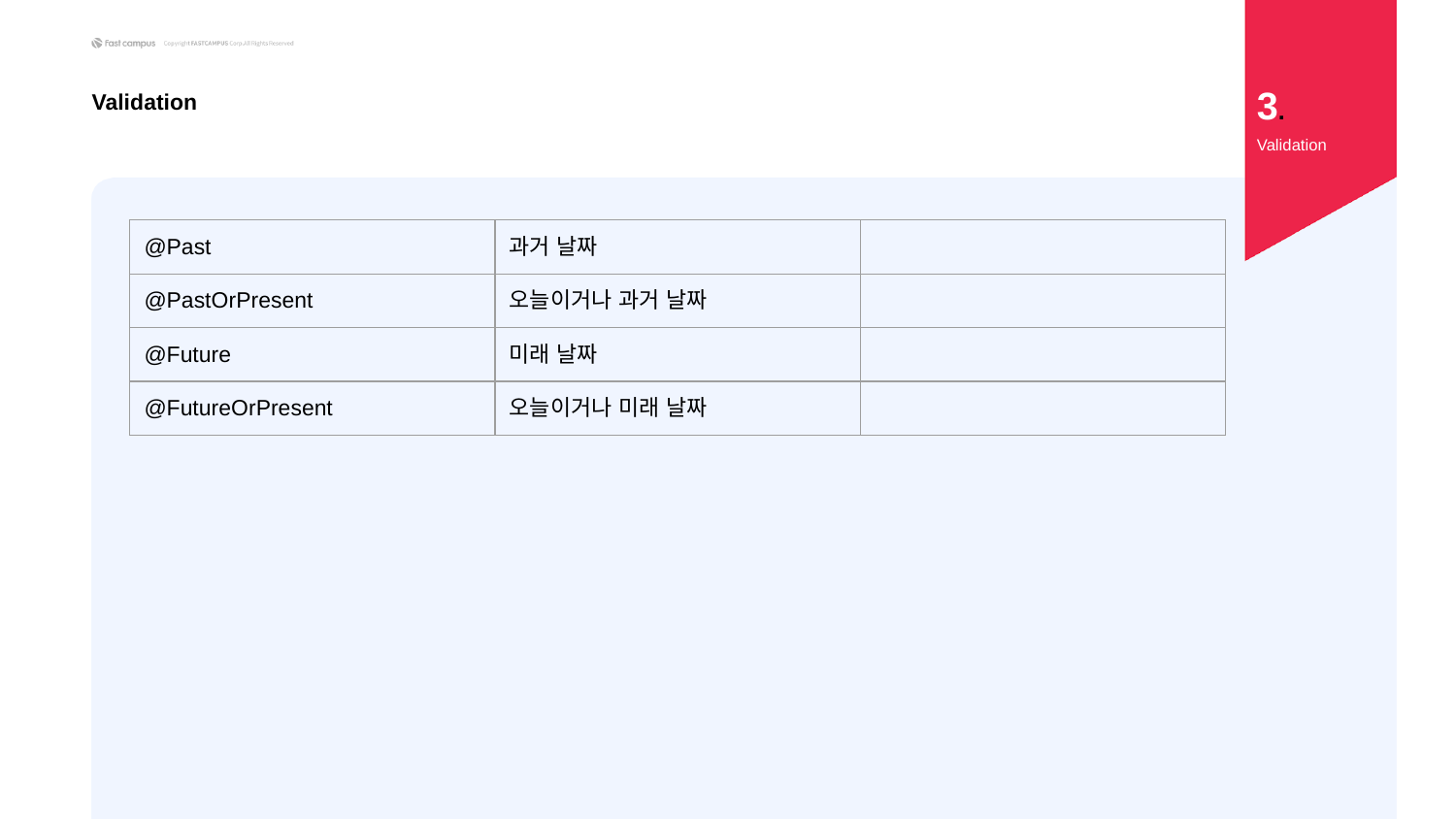

3.
Validation
Validation
| @Past | 과거 날짜 |  |
| --- | --- | --- |
| @PastOrPresent | 오늘이거나 과거 날짜 |  |
| @Future | 미래 날짜 |  |
| @FutureOrPresent | 오늘이거나 미래 날짜 |  |